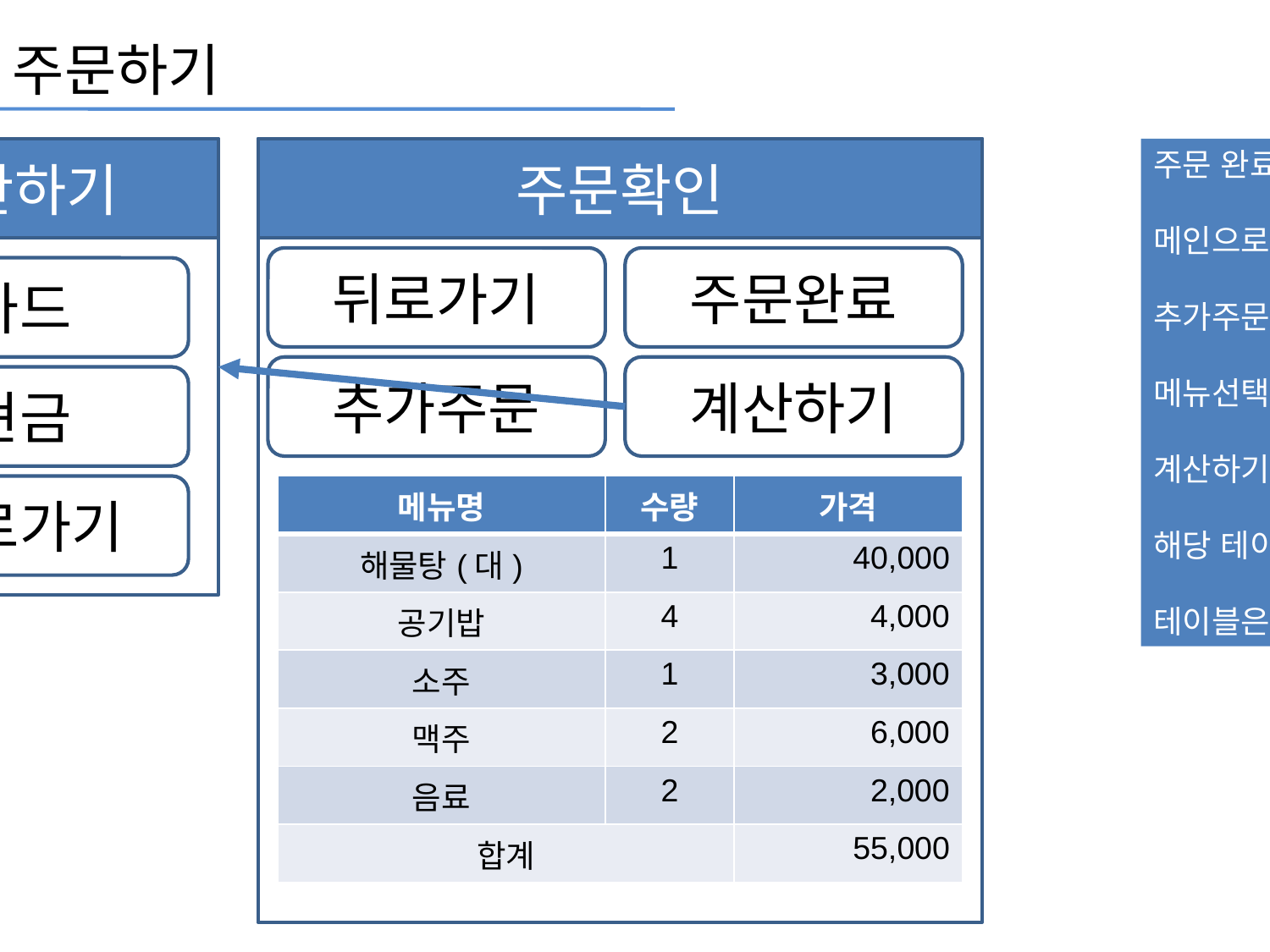

주문하기

계산하기
주문확인
주문 완료 클릭 시

메인으로 이동

추가주문 클릭 시

메뉴선택으로 이동

계산하기 클릭 시

해당 테이블은 계산되며

테이블은 빈 테이블로 변경
뒤로가기
주문완료
카드
추가주문
계산하기
현금
| 메뉴명 | 수량 | 가격 |
| --- | --- | --- |
| 해물탕(대) | 1 | 40,000 |
| 공기밥 | 4 | 4,000 |
| 소주 | 1 | 3,000 |
| 맥주 | 2 | 6,000 |
| 음료 | 2 | 2,000 |
| 합계 |  | 55,000 |
뒤로가기
뒤로가기